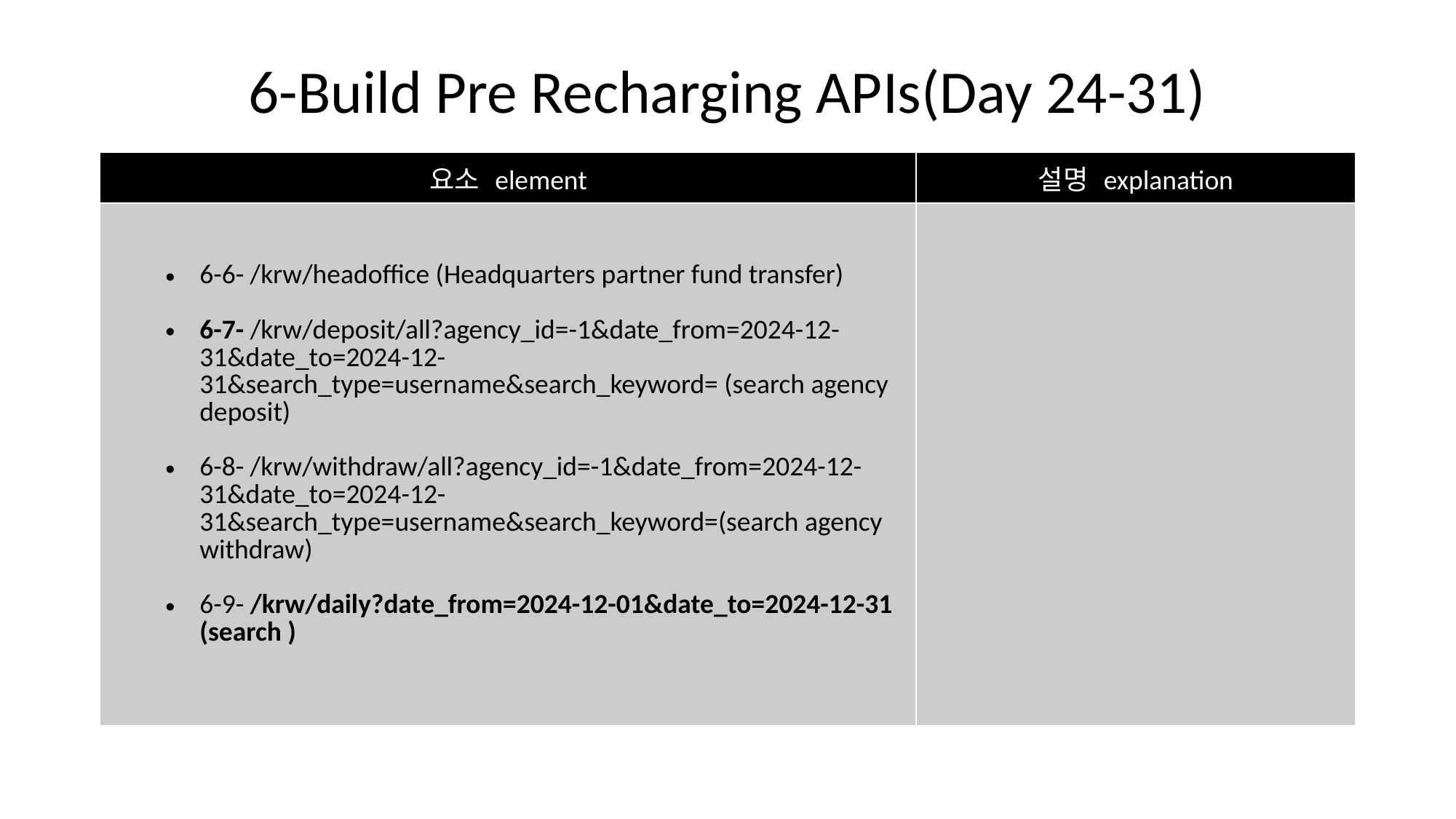

# 6-Build Pre Recharging APIs(Day 24-31)
| 요소 element | 설명 explanation |
| --- | --- |
| 6-6- /krw/headoffice (Headquarters partner fund transfer) 6-7- /krw/deposit/all?agency\_id=-1&date\_from=2024-12-31&date\_to=2024-12-31&search\_type=username&search\_keyword= (search agency deposit) 6-8- /krw/withdraw/all?agency\_id=-1&date\_from=2024-12-31&date\_to=2024-12-31&search\_type=username&search\_keyword=(search agency withdraw) 6-9- /krw/daily?date\_from=2024-12-01&date\_to=2024-12-31 (search ) |  |